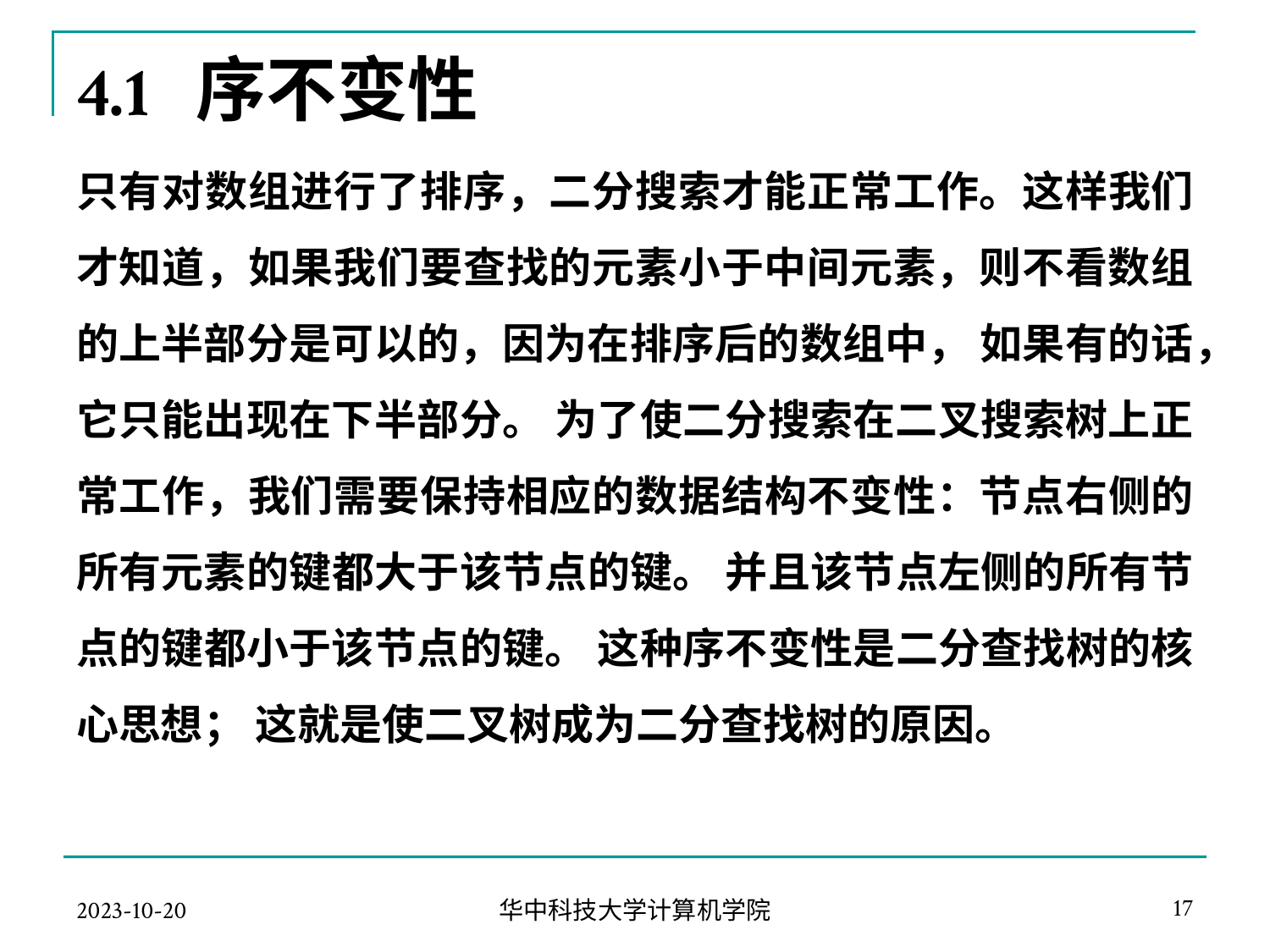

# 4.1  序不变性
只有对数组进行了排序，二分搜索才能正常工作。这样我们才知道，如果我们要查找的元素小于中间元素，则不看数组的上半部分是可以的，因为在排序后的数组中， 如果有的话，它只能出现在下半部分。 为了使二分搜索在二叉搜索树上正常工作，我们需要保持相应的数据结构不变性：节点右侧的所有元素的键都大于该节点的键。 并且该节点左侧的所有节点的键都小于该节点的键。 这种序不变性是二分查找树的核心思想； 这就是使二叉树成为二分查找树的原因。
2023-10-20
17
华中科技大学计算机学院